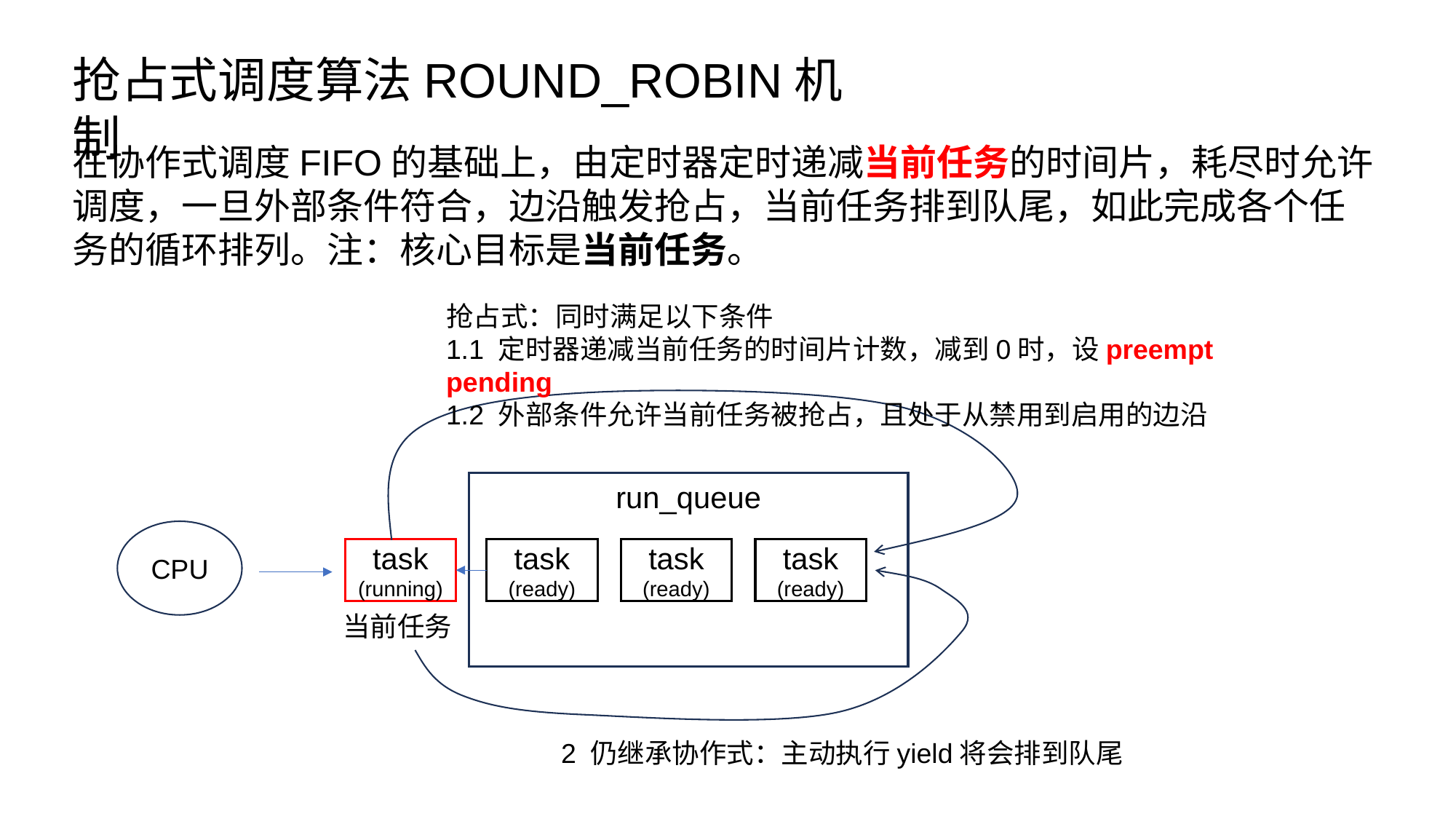

抢占式调度算法ROUND_ROBIN机制
在协作式调度FIFO的基础上，由定时器定时递减当前任务的时间片，耗尽时允许调度，一旦外部条件符合，边沿触发抢占，当前任务排到队尾，如此完成各个任务的循环排列。注：核心目标是当前任务。
抢占式：同时满足以下条件
1.1 定时器递减当前任务的时间片计数，减到0时，设preempt pending
1.2 外部条件允许当前任务被抢占，且处于从禁用到启用的边沿

run_queue
CPU
task
(running)
task
(ready)
task
(ready)
task
(ready)

当前任务
2 仍继承协作式：主动执行yield将会排到队尾